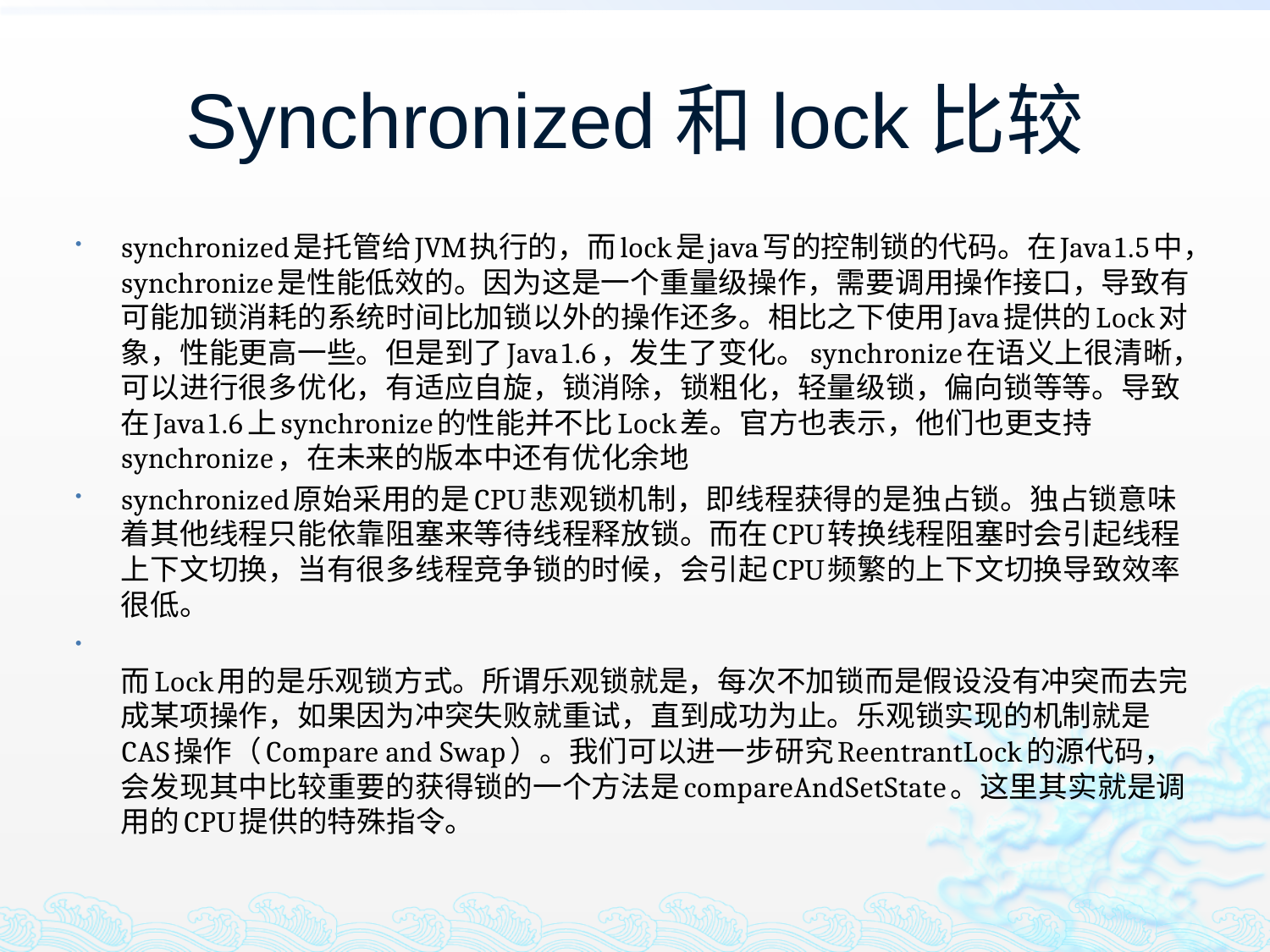

# Synchronized和lock比较
synchronized是托管给JVM执行的，而lock是java写的控制锁的代码。在Java1.5中，synchronize是性能低效的。因为这是一个重量级操作，需要调用操作接口，导致有可能加锁消耗的系统时间比加锁以外的操作还多。相比之下使用Java提供的Lock对象，性能更高一些。但是到了Java1.6，发生了变化。synchronize在语义上很清晰，可以进行很多优化，有适应自旋，锁消除，锁粗化，轻量级锁，偏向锁等等。导致在Java1.6上synchronize的性能并不比Lock差。官方也表示，他们也更支持synchronize，在未来的版本中还有优化余地
synchronized原始采用的是CPU悲观锁机制，即线程获得的是独占锁。独占锁意味着其他线程只能依靠阻塞来等待线程释放锁。而在CPU转换线程阻塞时会引起线程上下文切换，当有很多线程竞争锁的时候，会引起CPU频繁的上下文切换导致效率很低。
而Lock用的是乐观锁方式。所谓乐观锁就是，每次不加锁而是假设没有冲突而去完成某项操作，如果因为冲突失败就重试，直到成功为止。乐观锁实现的机制就是CAS操作（Compare and Swap）。我们可以进一步研究ReentrantLock的源代码，会发现其中比较重要的获得锁的一个方法是compareAndSetState。这里其实就是调用的CPU提供的特殊指令。